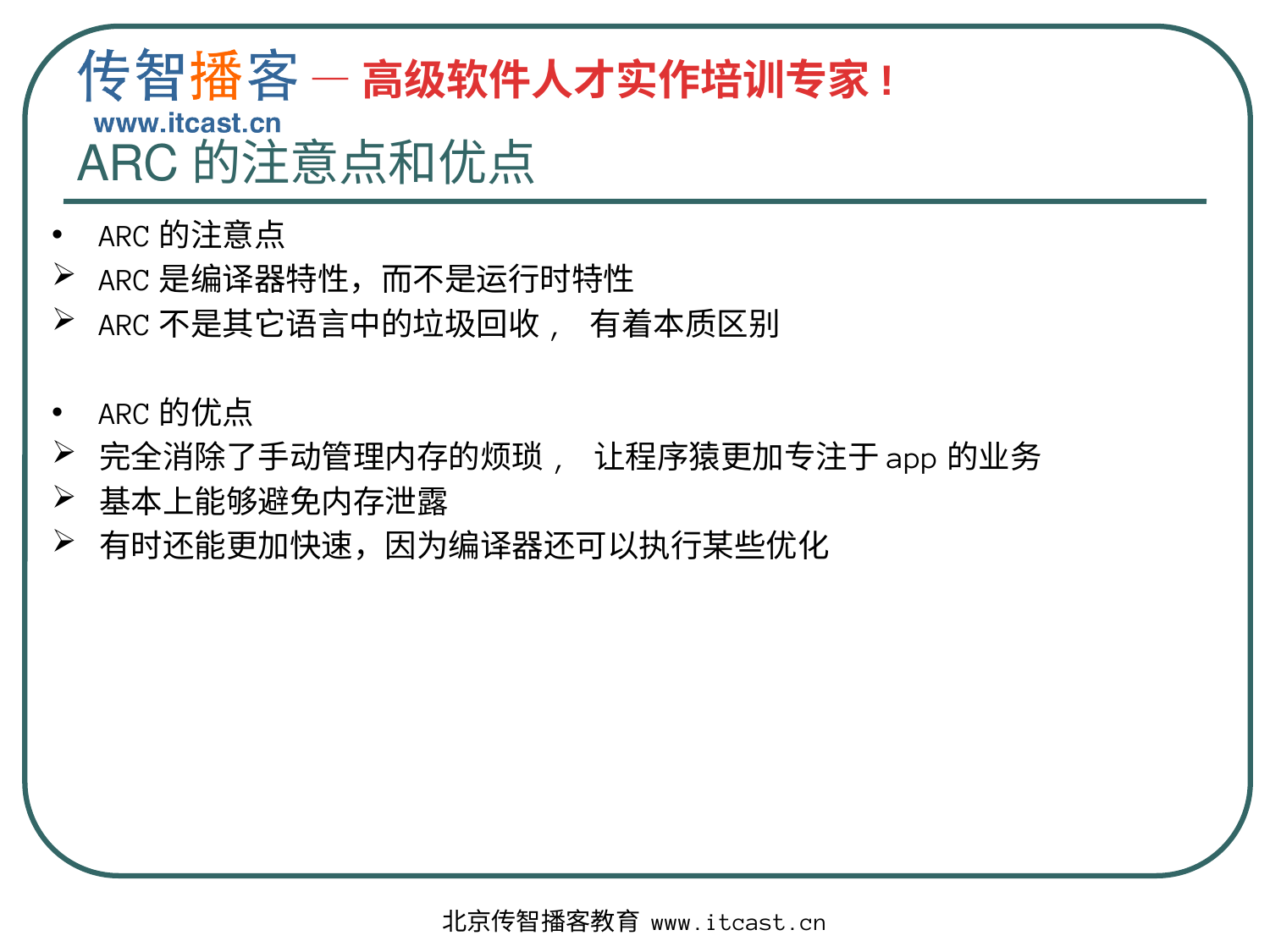

# ARC的注意点和优点
ARC的注意点
ARC是编译器特性，而不是运行时特性
ARC不是其它语言中的垃圾回收, 有着本质区别

ARC的优点
完全消除了手动管理内存的烦琐, 让程序猿更加专注于app的业务
基本上能够避免内存泄露
有时还能更加快速，因为编译器还可以执行某些优化